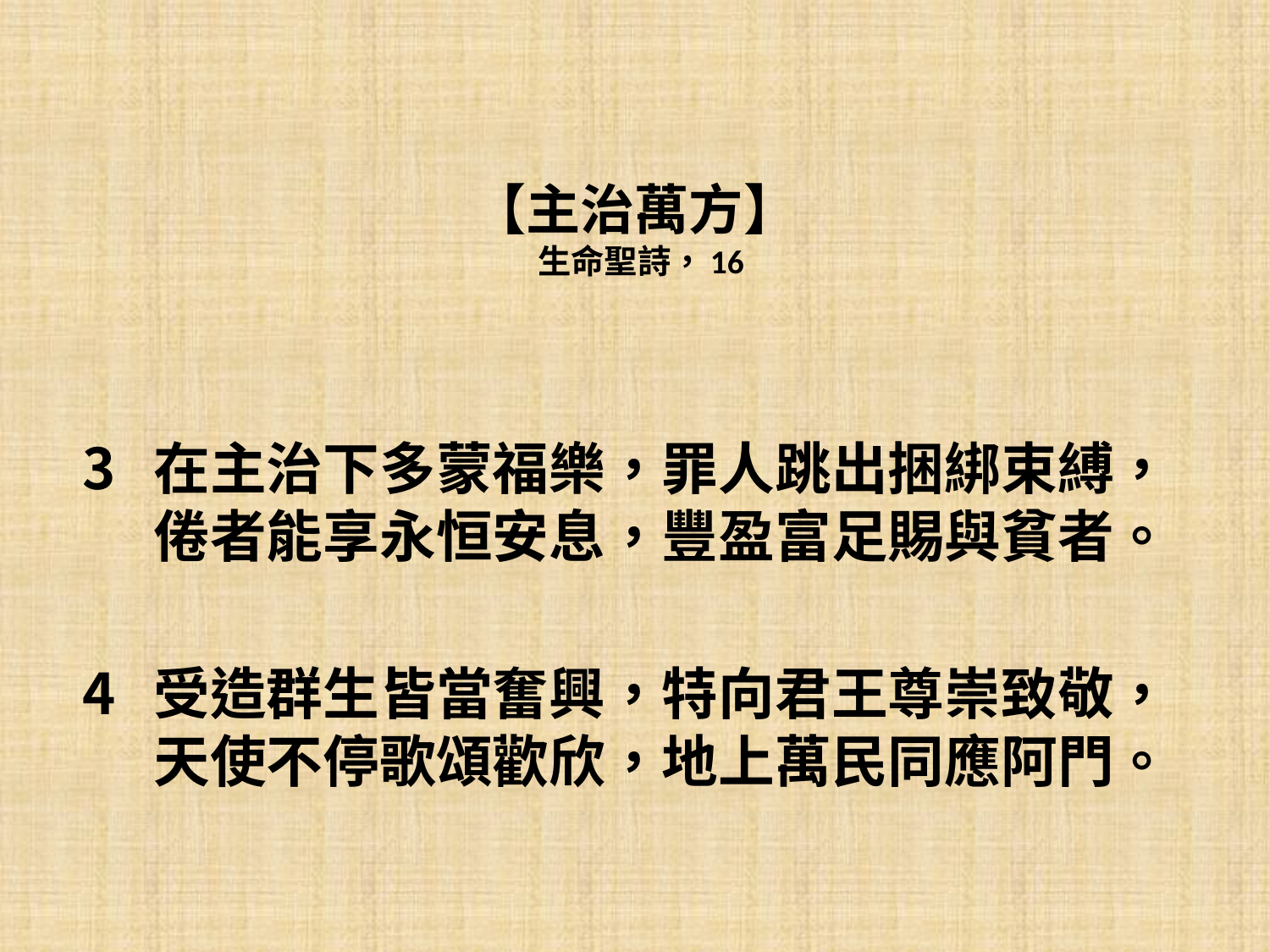

# 【主治萬方】 生命聖詩，16
在主治下多蒙福樂，罪人跳出捆綁束縛，
倦者能享永恒安息，豐盈富足賜與貧者。

受造群生皆當奮興，特向君王尊崇致敬，
天使不停歌頌歡欣，地上萬民同應阿門。